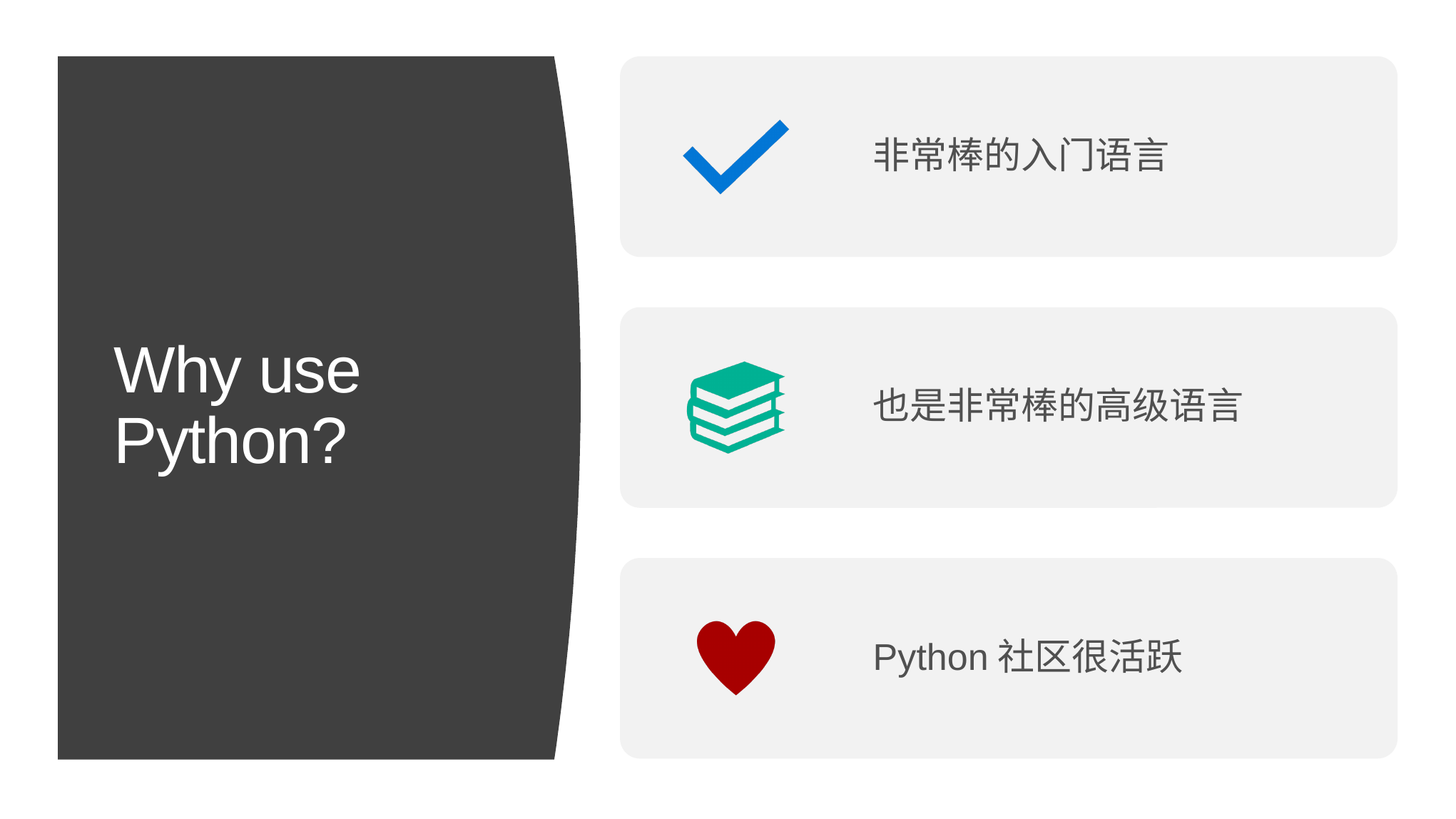

非常棒的入门语言
也是非常棒的高级语言
Python社区很活跃

# Why use Python?